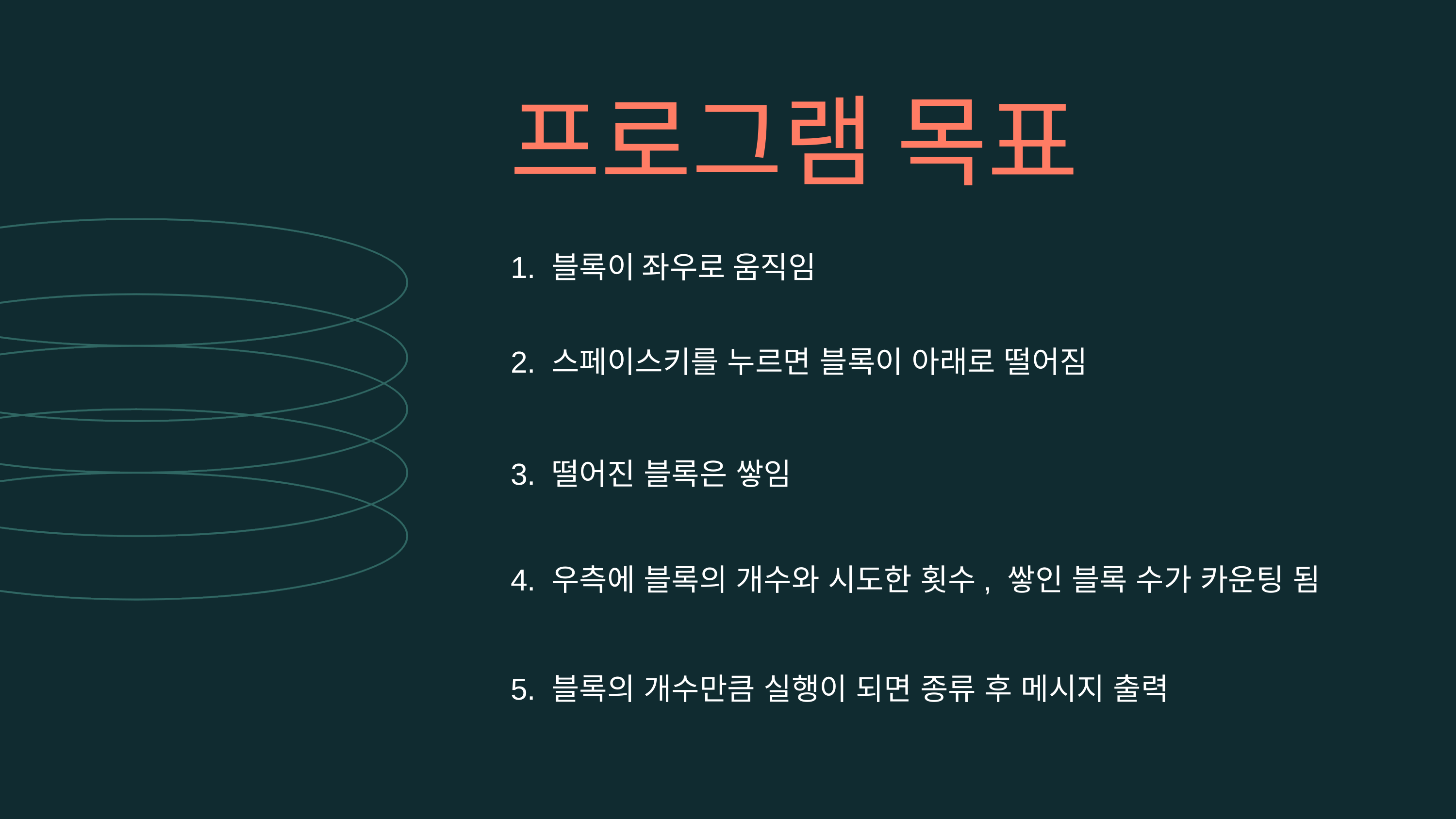

프로그램 목표

1. 블록이 좌우로 움직임
2. 스페이스키를 누르면 블록이 아래로 떨어짐
3. 떨어진 블록은 쌓임
4. 우측에 블록의 개수와 시도한 횟수, 쌓인 블록 수가 카운팅 됨
5. 블록의 개수만큼 실행이 되면 종류 후 메시지 출력